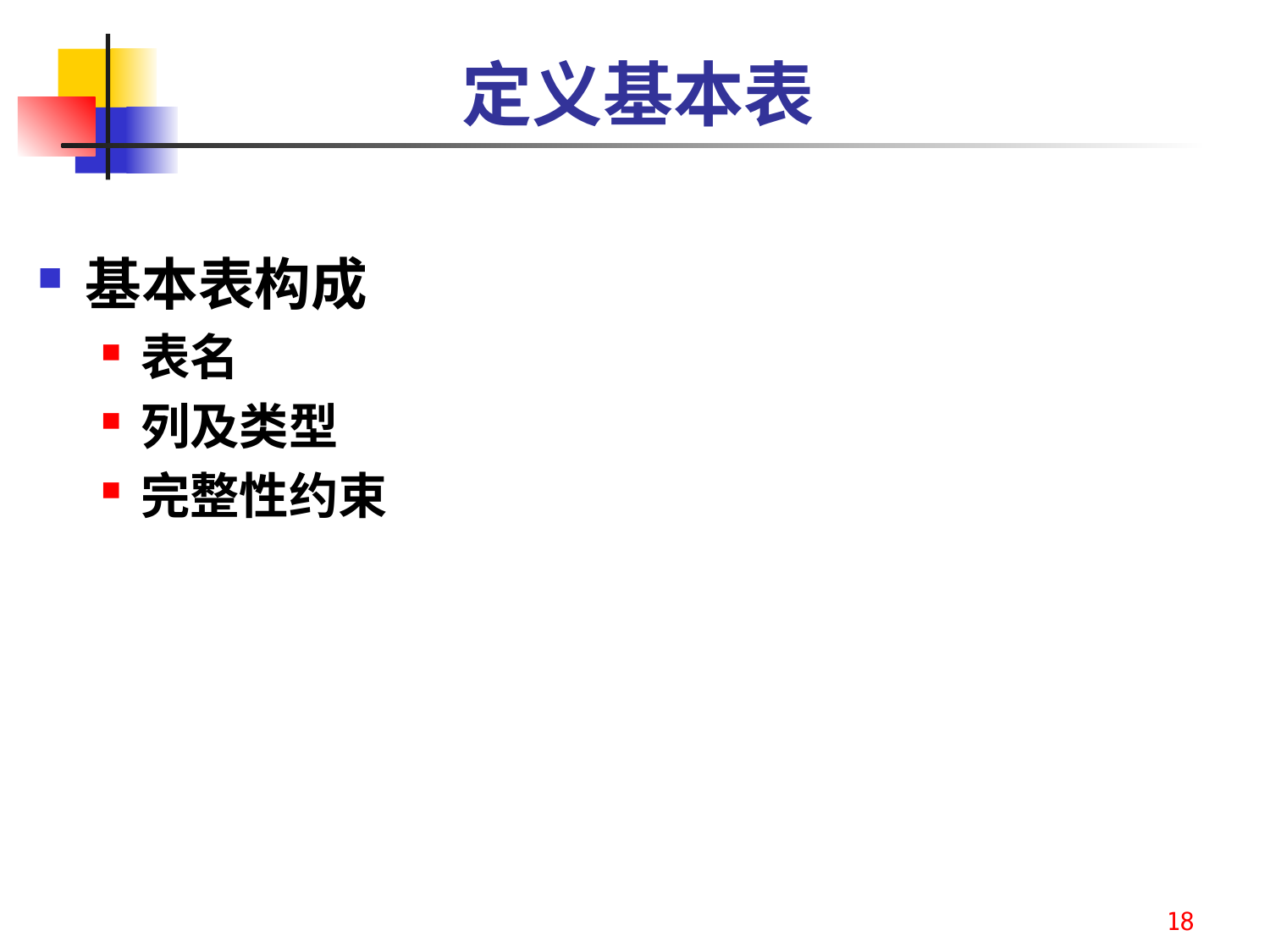

# 定义基本表
基本表构成
表名
列及类型
完整性约束

18